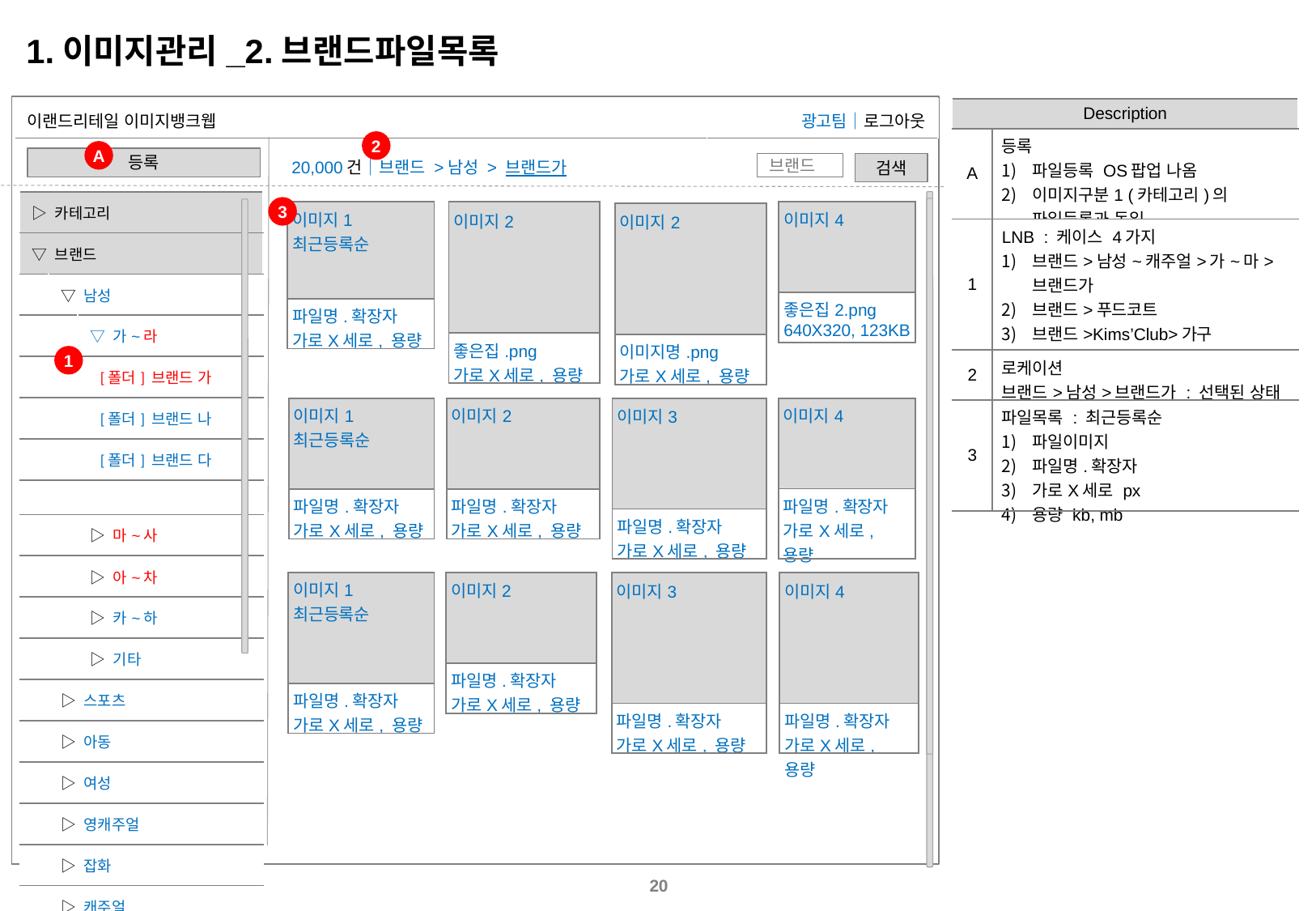

1.이미지관리_2.브랜드파일목록
| 이랜드리테일 이미지뱅크웹 | 광고팀│로그아웃 |
| --- | --- |
| Description |  |
| --- | --- |
| A | 등록 파일등록 OS팝업 나옴 이미지구분1 (카테고리)의 파일등록과 동일 |
| 1 | LNB : 케이스 4가지 브랜드>남성~캐주얼>가~마>브랜드가 브랜드>푸드코트 브랜드>Kims’Club>가구 브랜드>Modern House>가구 |
| 2 | 로케이션 브랜드>남성>브랜드가 : 선택된 상태 |
| 3 | 파일목록 : 최근등록순 파일이미지 파일명.확장자 가로X세로 px 용량 kb, mb |
2

A
등록
20,000건│브랜드 >남성 > 브랜드가
브랜드
검색

| ▷ 카테고리 |  |  |
| --- | --- | --- |
| ▽ 브랜드 |  |  |
|  | ▽ 남성 |  |
|  |  | ▽ 가~라 |
|  |  | [폴더] 브랜드 가 |
|  |  | [폴더] 브랜드 나 |
|  |  | [폴더] 브랜드 다 |
|  |  |  |
|  |  | ▷ 마~사 |
|  |  | ▷ 아~차 |
|  |  | ▷ 카~하 |
|  |  | ▷ 기타 |
|  | ▷ 스포츠 |  |
|  | ▷ 아동 |  |
|  | ▷ 여성 |  |
|  | ▷ 영캐주얼 |  |
|  | ▷ 잡화 |  |
|  | ▷ 캐주얼 |  |
|  | [폴더] 푸드코트 |  |
|  | ▽ Kim's Club |  |
|  | [폴더] 가구 |  |
|  | [폴더] 농산 |  |
|  | [폴더] 리빙 |  |
|  | [폴더] 수산 |  |
|  | [폴더] 축산 |  |
|  | ▽ Modern House |  |
|  |  | [폴더] 가구 |
|  |  | [파일] 버터 |
|  |  | [파일] 선물 |
|  |  | [파일 ]주방 |
|  |  | [파일] 침장 |
| ▷ 로고 |  |  |
| ▷ 상품 |  |  |
| ▷ 모바일DM |  |  |
3

| 이미지4 |
| --- |
| 좋은집2.png 640X320, 123KB |
| 이미지1 최근등록순 |
| --- |
| 파일명.확장자 가로X세로, 용량 |
| 이미지2 |
| --- |
| 좋은집.png 가로X세로, 용량 |
| 이미지2 |
| --- |
| 이미지명.png 가로X세로, 용량 |
1
| 이미지3 |
| --- |
| 파일명.확장자 가로X세로, 용량 |
| 이미지4 |
| --- |
| 파일명.확장자 가로X세로, 용량 |
| 이미지1 최근등록순 |
| --- |
| 파일명.확장자 가로X세로, 용량 |
| 이미지2 |
| --- |
| 파일명.확장자 가로X세로, 용량 |
| 이미지3 |
| --- |
| 파일명.확장자 가로X세로, 용량 |
| 이미지4 |
| --- |
| 파일명.확장자 가로X세로, 용량 |
| 이미지1 최근등록순 |
| --- |
| 파일명.확장자 가로X세로, 용량 |
| 이미지2 |
| --- |
| 파일명.확장자 가로X세로, 용량 |